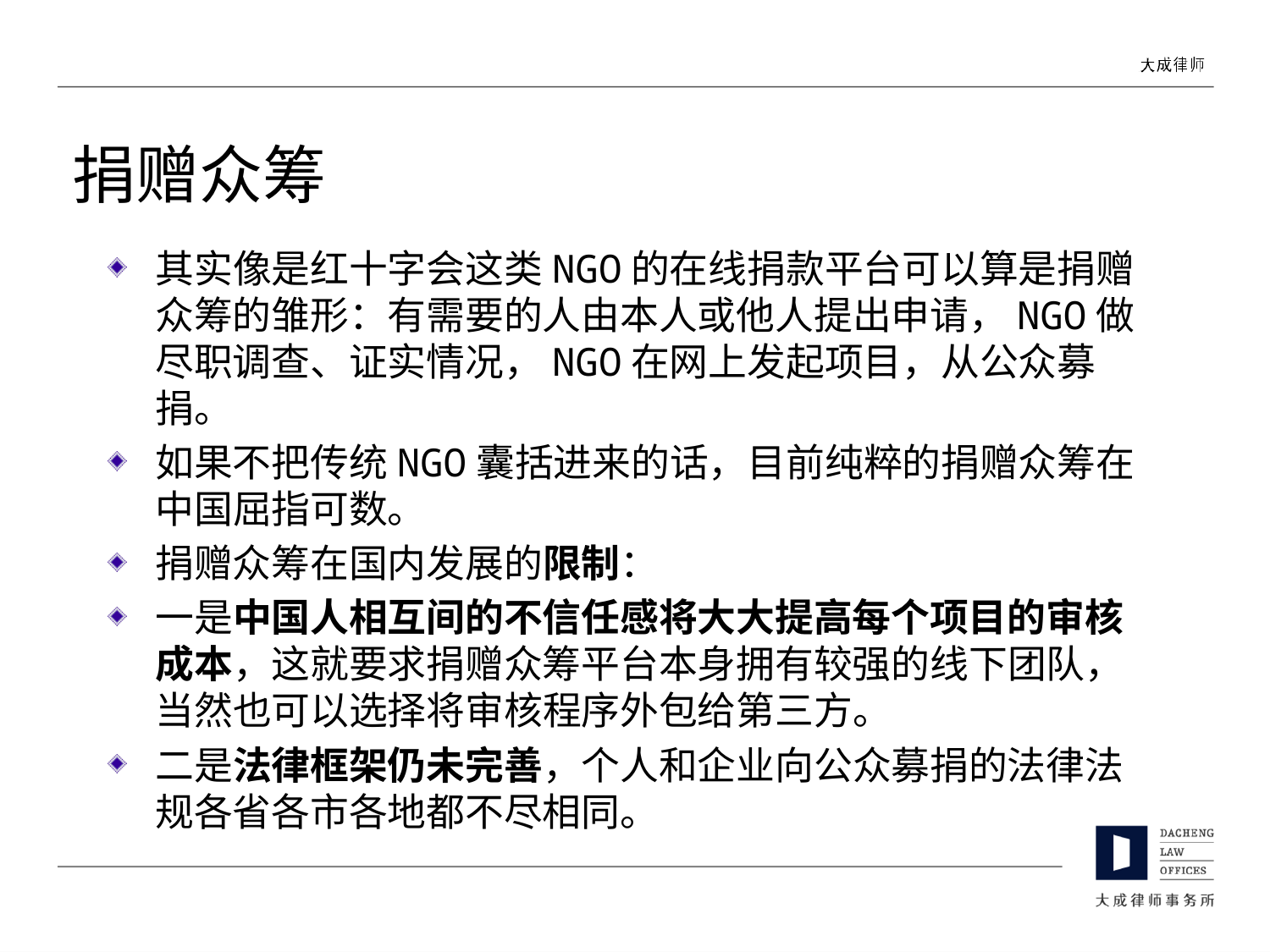

# 捐赠众筹
其实像是红十字会这类NGO的在线捐款平台可以算是捐赠众筹的雏形：有需要的人由本人或他人提出申请，NGO做尽职调查、证实情况，NGO在网上发起项目，从公众募捐。
如果不把传统NGO囊括进来的话，目前纯粹的捐赠众筹在中国屈指可数。
捐赠众筹在国内发展的限制：
一是中国人相互间的不信任感将大大提高每个项目的审核成本，这就要求捐赠众筹平台本身拥有较强的线下团队，当然也可以选择将审核程序外包给第三方。
二是法律框架仍未完善，个人和企业向公众募捐的法律法规各省各市各地都不尽相同。